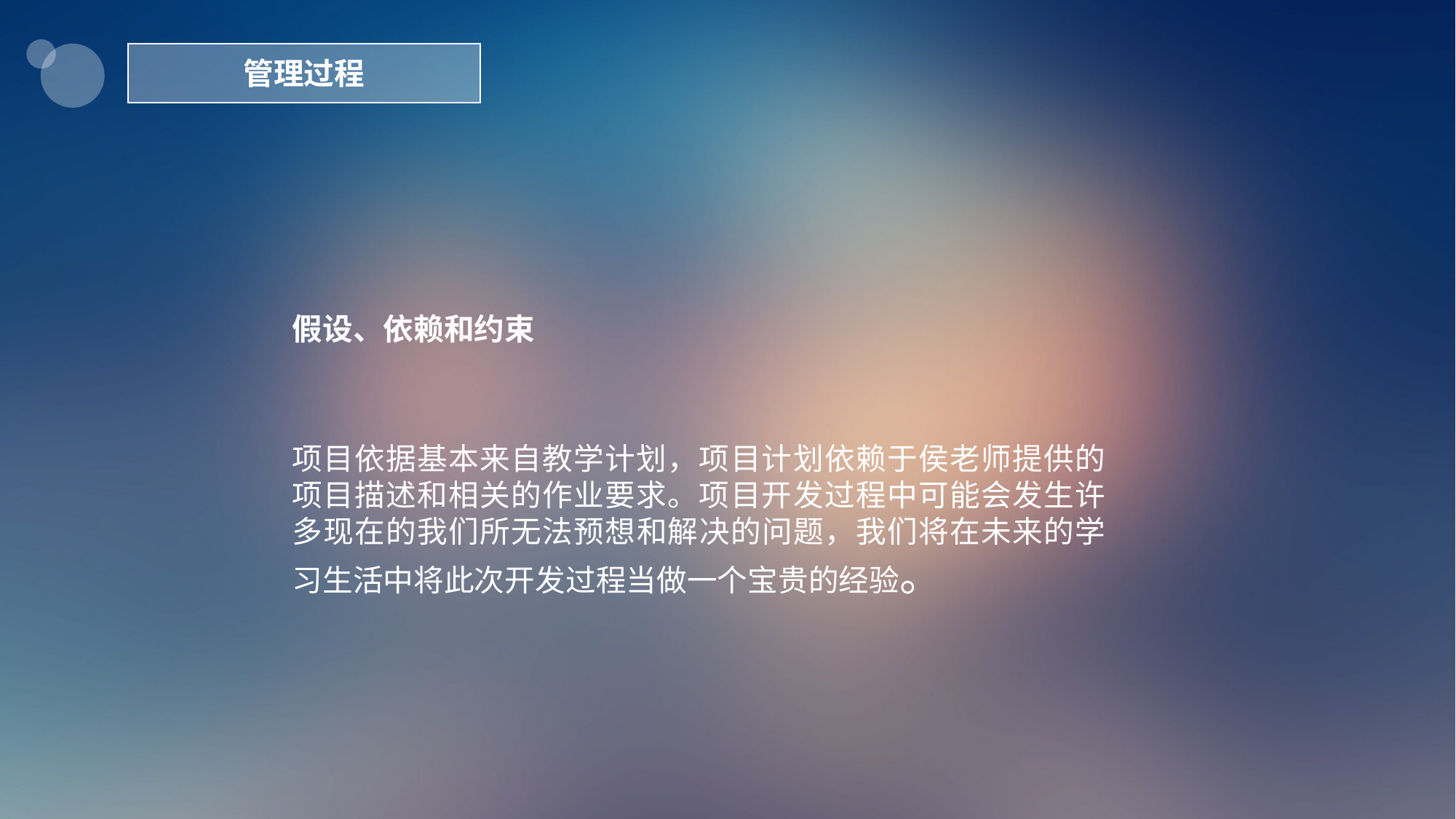

管理过程
假设、依赖和约束
项目依据基本来自教学计划，项目计划依赖于侯老师提供的项目描述和相关的作业要求。项目开发过程中可能会发生许多现在的我们所无法预想和解决的问题，我们将在未来的学习生活中将此次开发过程当做一个宝贵的经验。